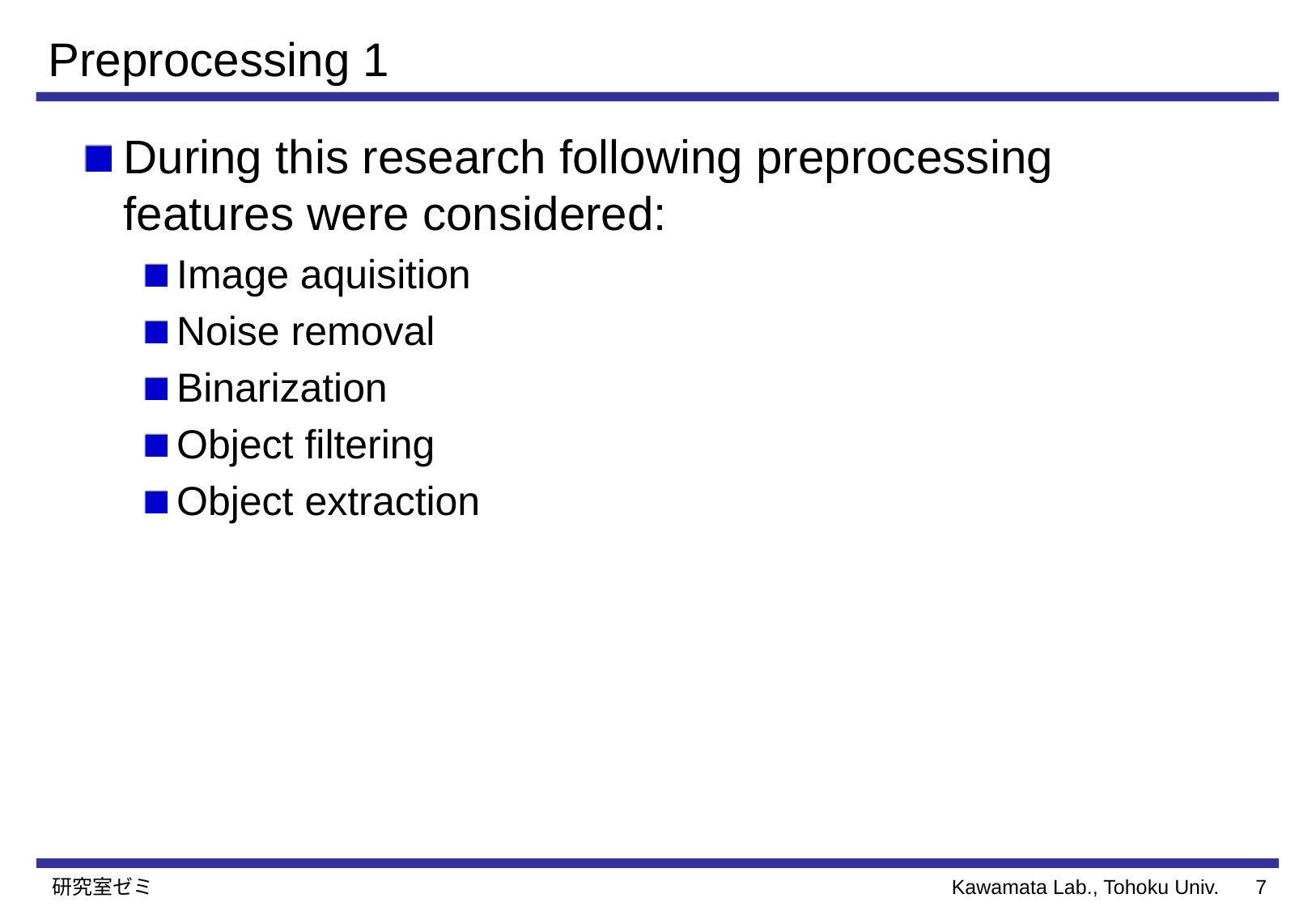

# Preprocessing 1
During this research following preprocessing features were considered:
Image aquisition
Noise removal
Binarization
Object filtering
Object extraction
研究室ゼミ
7